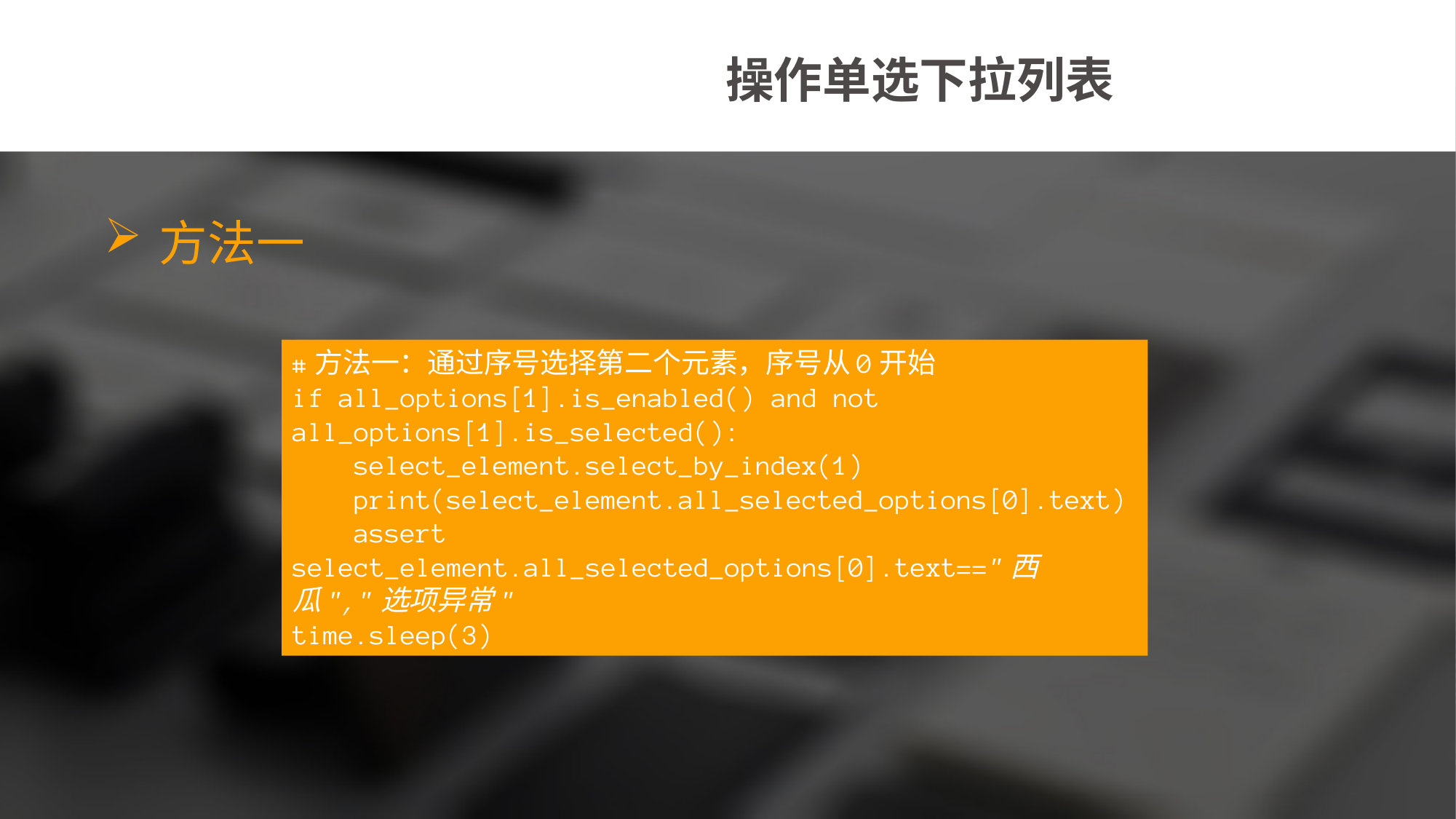

操作单选下拉列表
方法一
#方法一：通过序号选择第二个元素，序号从0开始
if all_options[1].is_enabled() and not all_options[1].is_selected():
    select_element.select_by_index(1)
    print(select_element.all_selected_options[0].text)
    assert select_element.all_selected_options[0].text=="西瓜","选项异常"
time.sleep(3)